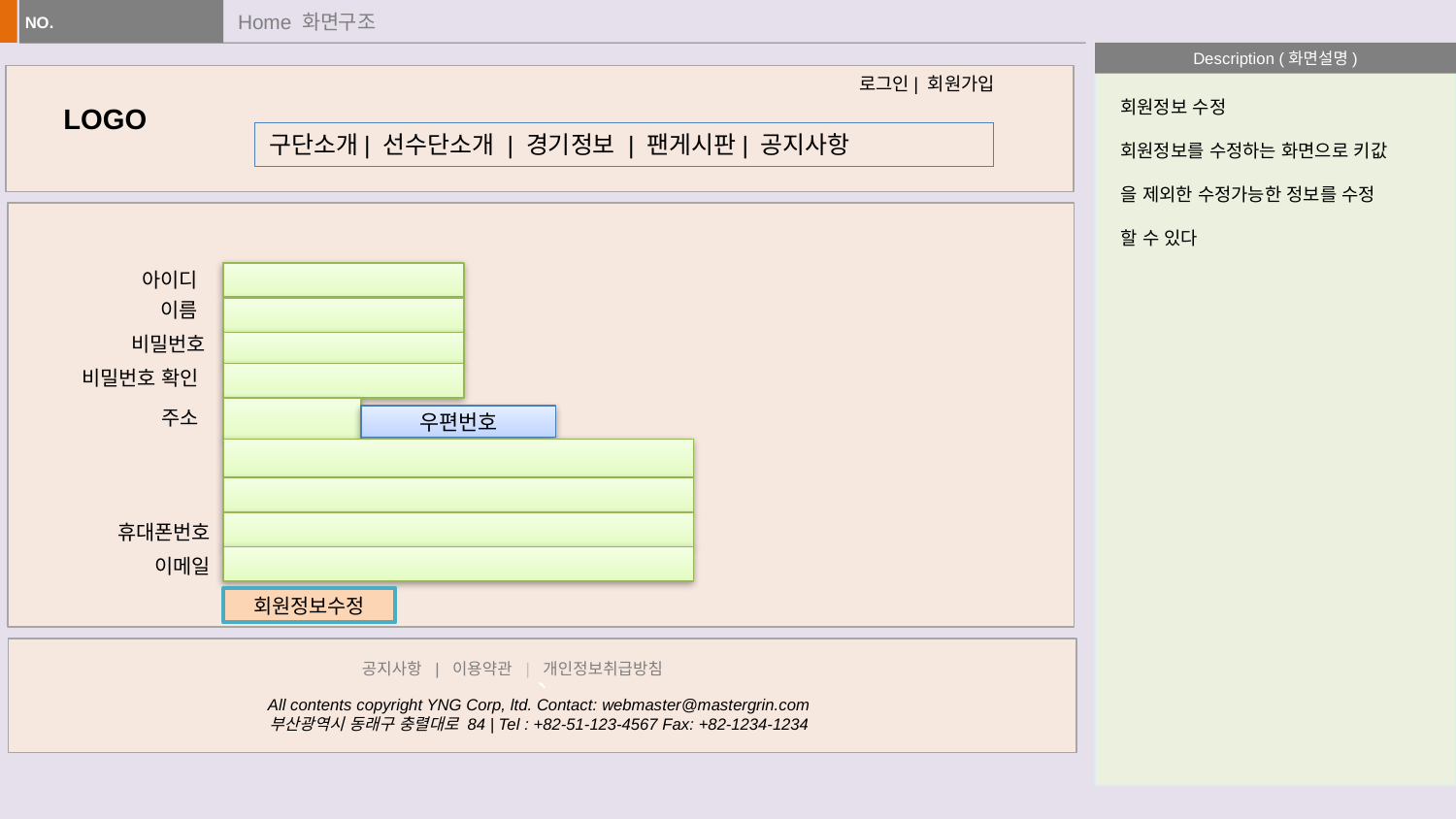

# Home 화면구조

로그인| 회원가입
회원정보 수정

회원정보를 수정하는 화면으로 키값

을 제외한 수정가능한 정보를 수정

할 수 있다
LOGO
구단소개| 선수단소개 | 경기정보 | 팬게시판| 공지사항

아이디

이름

비밀번호

비밀번호 확인

주소

우편번호

휴대폰번호

이메일

회원정보수정
`
공지사항  |  이용약관  |  개인정보취급방침
All contents copyright YNG Corp, ltd. Contact: webmaster@mastergrin.com
부산광역시 동래구 충렬대로 84 | Tel : +82-51-123-4567 Fax: +82-1234-1234